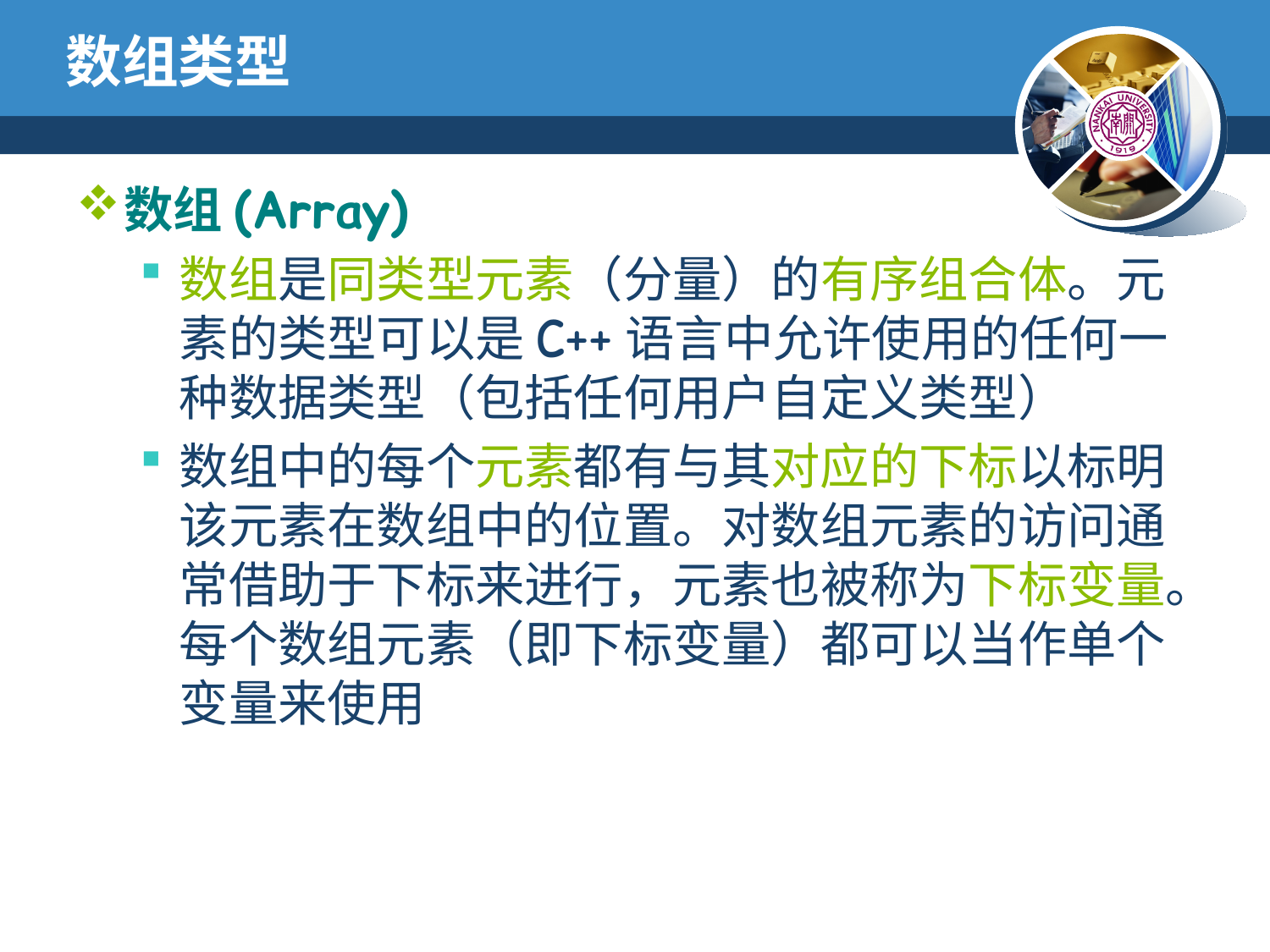

# 数组类型
数组(Array)
数组是同类型元素（分量）的有序组合体。元素的类型可以是C++语言中允许使用的任何一种数据类型（包括任何用户自定义类型）
数组中的每个元素都有与其对应的下标以标明该元素在数组中的位置。对数组元素的访问通常借助于下标来进行，元素也被称为下标变量。每个数组元素（即下标变量）都可以当作单个变量来使用